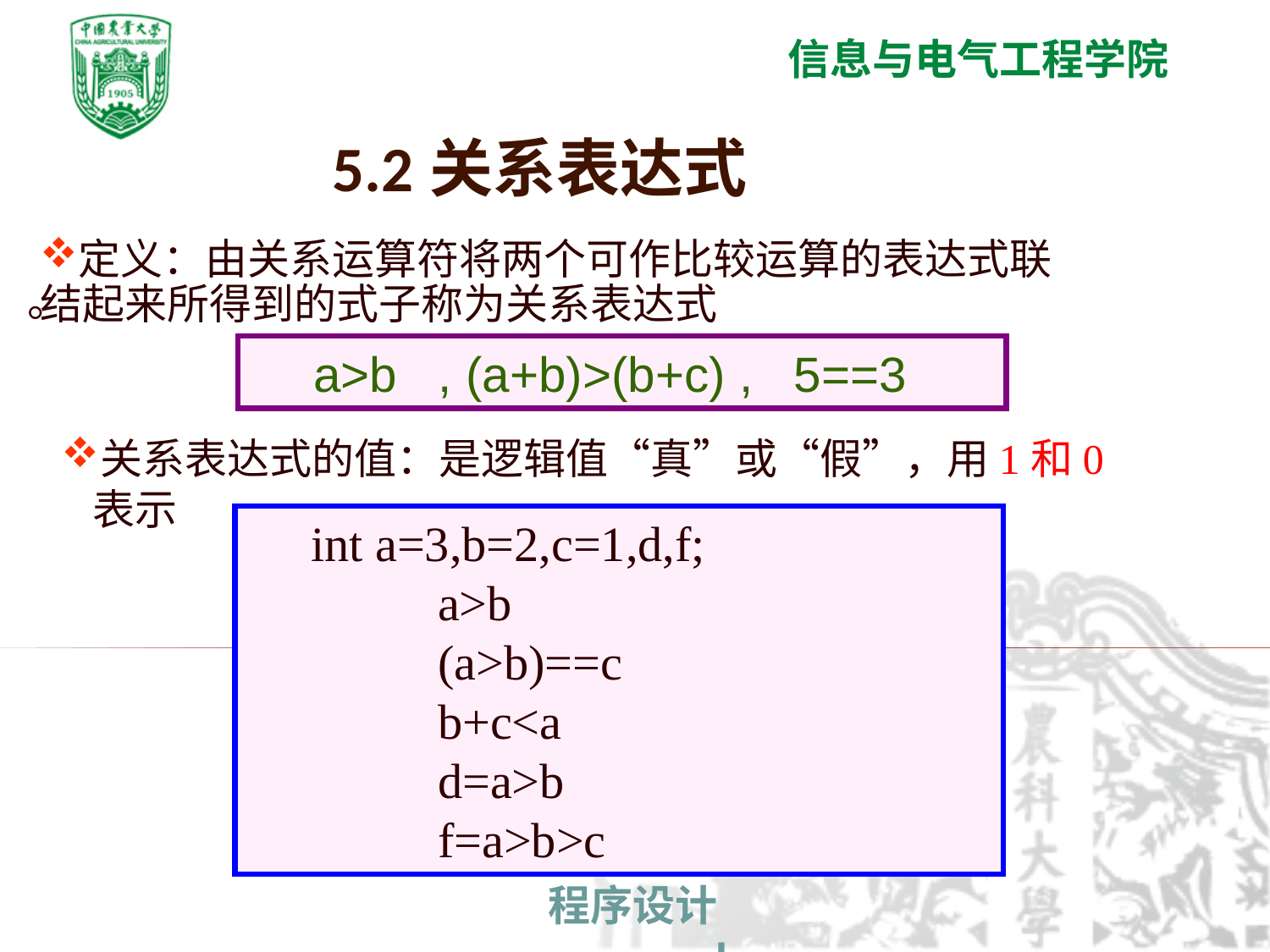

5.2关系表达式

。

定义：由关系运算符将两个可作比较运算的表达式联
结起来所得到的式子称为关系表达式

a>b   , (a+b)>(b+c) ,   5==3
关系表达式的值：是逻辑值“真”或“假”，用1和0表示

int a=3,b=2,c=1,d,f;
	a>b
	(a>b)==c
	b+c<a
	d=a>b
	f=a>b>c